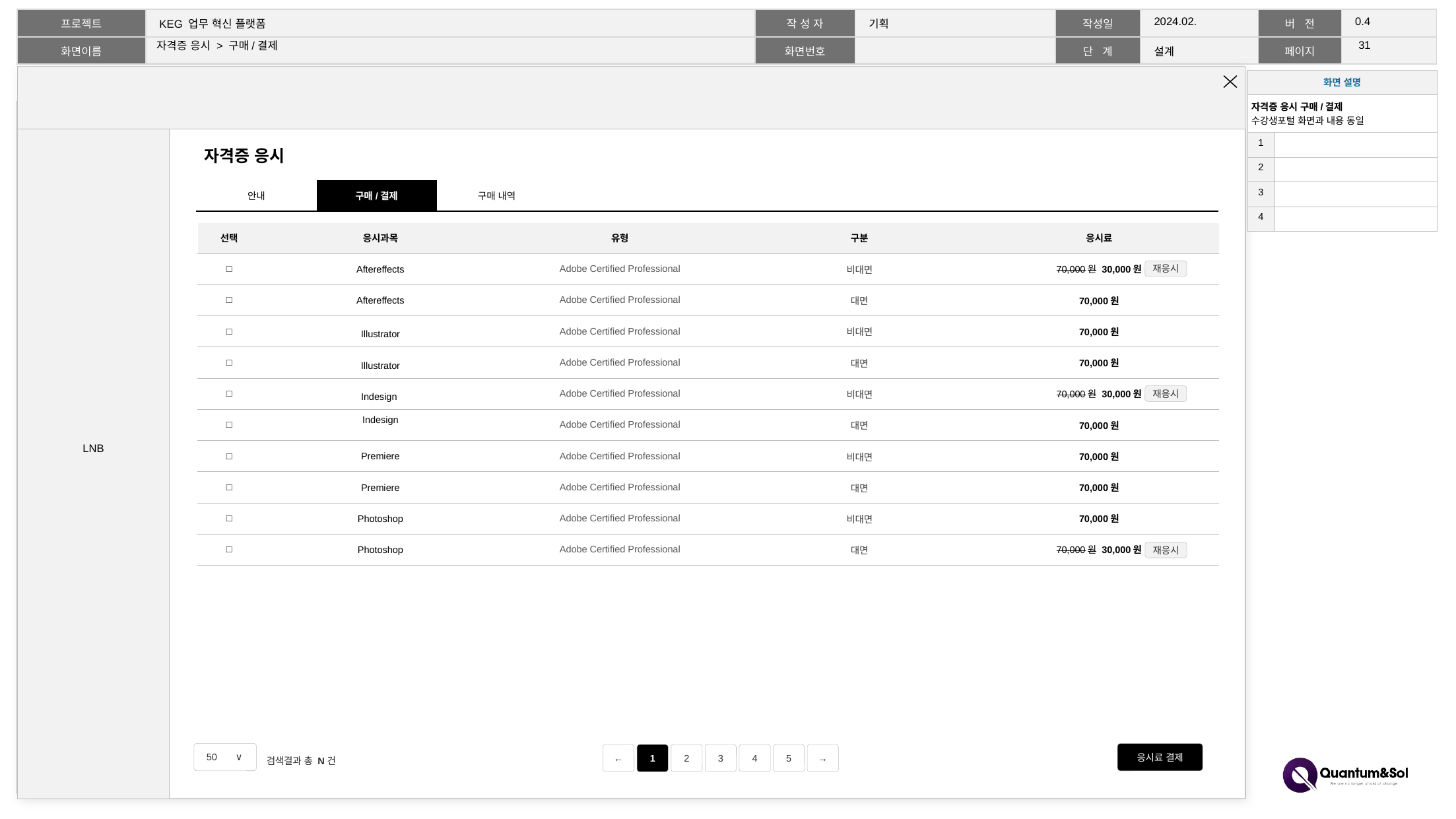

31

# 자격증 응시 > 구매/결제
| 화면 설명 |  |
| --- | --- |
| 자격증 응시 구매/결제 수강생포털 화면과 내용 동일 |  |
| 1 |  |
| 2 |  |
| 3 |  |
| 4 |  |
자격증 응시
| 안내 | 구매/결제 | 구매 내역 |  |  |  |  |  |  |
| --- | --- | --- | --- | --- | --- | --- | --- | --- |
| 선택 | 응시과목 | 유형 | 구분 | 응시료 |
| --- | --- | --- | --- | --- |
| □ | Aftereffects | Adobe Certified Professional | 비대면 | 70,000원 30,000원 |
| □ | Aftereffects | Adobe Certified Professional | 대면 | 70,000원 |
| □ | Illustrator | Adobe Certified Professional | 비대면 | 70,000원 |
| □ | Illustrator | Adobe Certified Professional | 대면 | 70,000원 |
| □ | Indesign | Adobe Certified Professional | 비대면 | 70,000원 30,000원 |
| □ | Indesign | Adobe Certified Professional | 대면 | 70,000원 |
| □ | Premiere | Adobe Certified Professional | 비대면 | 70,000원 |
| □ | Premiere | Adobe Certified Professional | 대면 | 70,000원 |
| □ | Photoshop | Adobe Certified Professional | 비대면 | 70,000원 |
| □ | Photoshop | Adobe Certified Professional | 대면 | 70,000원 30,000원 |
재응시
재응시
재응시
50       ∨
응시료 결제
검색결과 총 N건
←
1
2
3
4
5
→